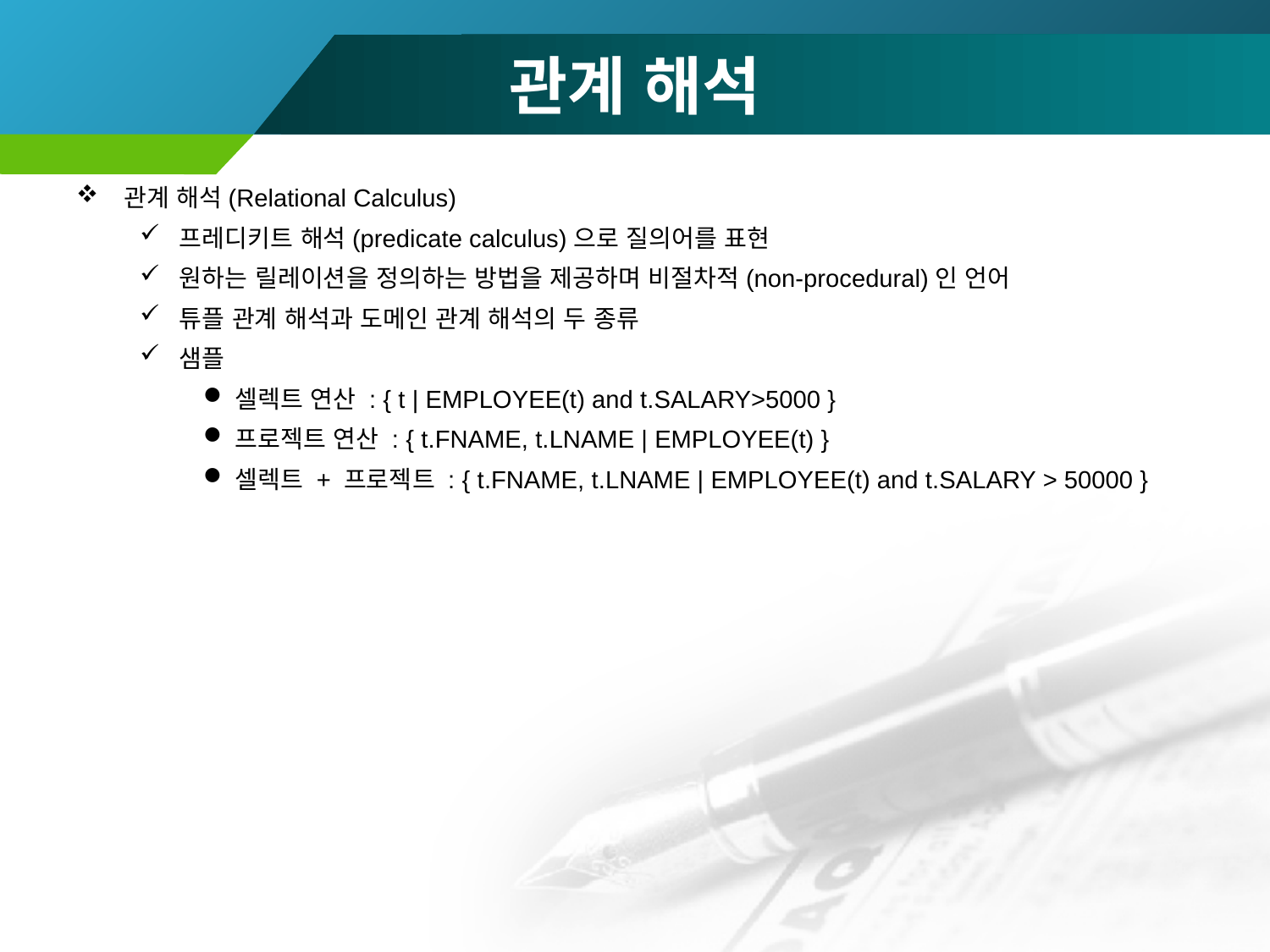

# 관계 해석
관계 해석(Relational Calculus)
프레디키트 해석(predicate calculus)으로 질의어를 표현
원하는 릴레이션을 정의하는 방법을 제공하며 비절차적(non-procedural)인 언어
튜플 관계 해석과 도메인 관계 해석의 두 종류
샘플
셀렉트 연산 : { t | EMPLOYEE(t) and t.SALARY>5000 }
프로젝트 연산 : { t.FNAME, t.LNAME | EMPLOYEE(t) }
셀렉트 + 프로젝트 : { t.FNAME, t.LNAME | EMPLOYEE(t) and t.SALARY > 50000 }